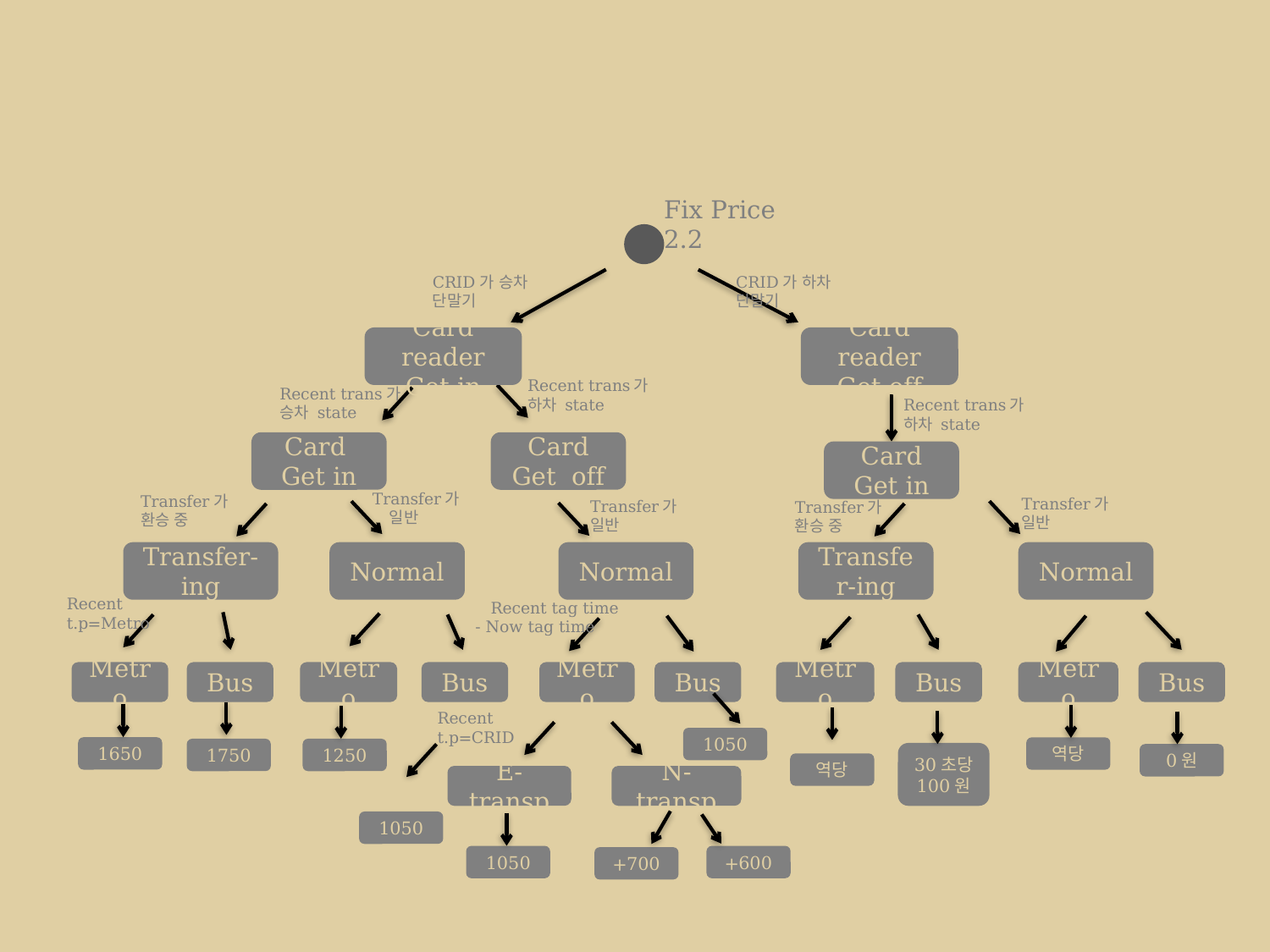

Fix Price 2.2

CRID가 승차 단말기
CRID가 하차 단말기
Card reader
Get in
Card reader
Get off
Recent trans가
하차 state
Recent trans가
승차 state
Recent trans가
하차 state
Card
Get in
Card
Get  off
Card
Get in
Transfer가
   일반
Transfer가
환승 중
Transfer가
일반
Transfer가
일반
Transfer가
환승 중
Transfer-ing
Normal
Normal
Transfer-ing
Normal
Recent
t.p=Metro
   Recent tag time
- Now tag time
Metro
Bus
Metro
Bus
Metro
Bus
Metro
Bus
Metro
Bus
Recent
t.p=CRID
1050
1650
역당
1750
1250
30초당 100원
0원
역당
E-transp
N-transp
1050
+600
1050
+700